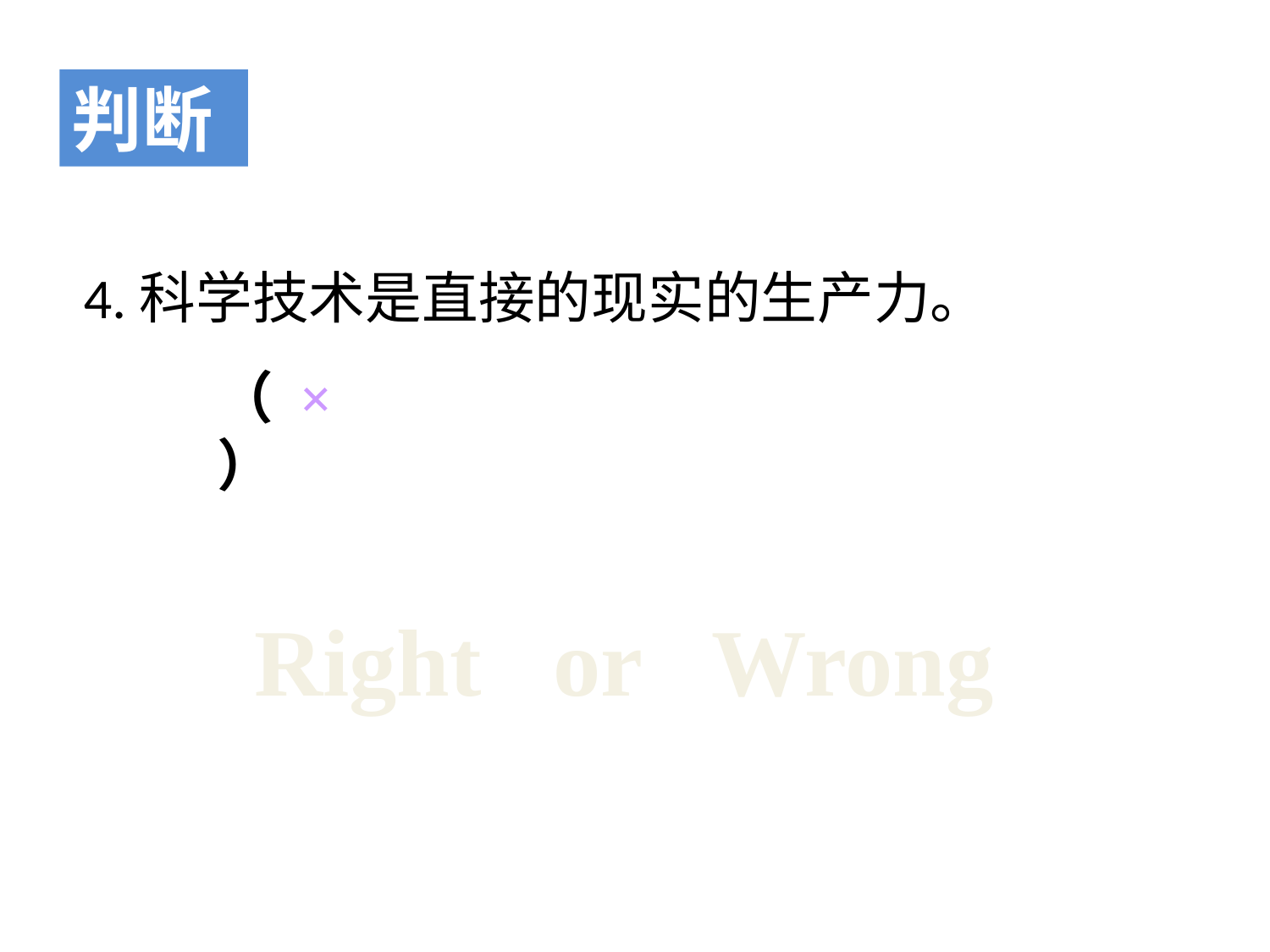

判断
    4.科学技术是直接的现实的生产力。
（ × ）

Right   or   Wrong